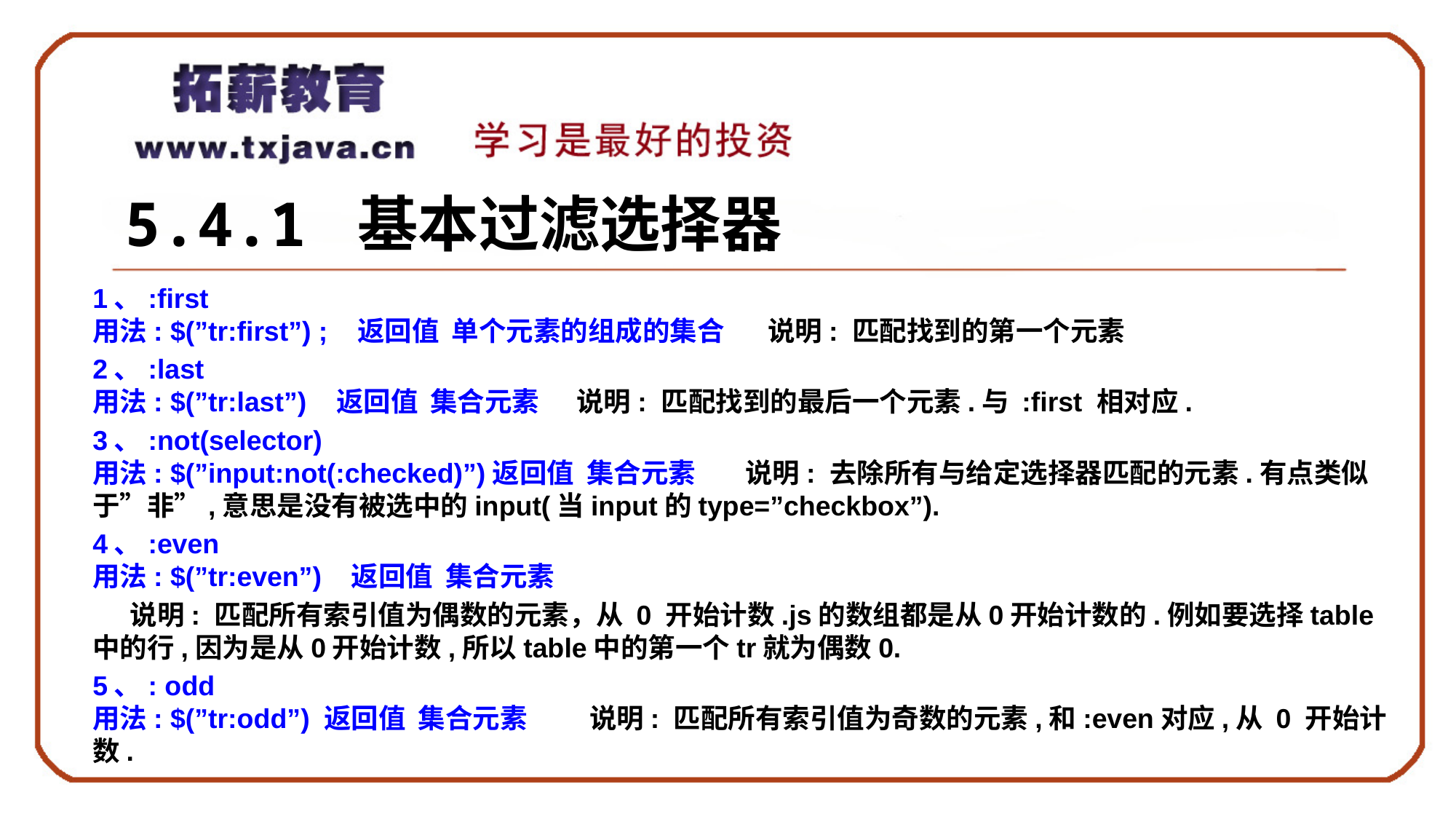

5.4.1 基本过滤选择器
1、:first
用法: $(”tr:first”) ;   返回值  单个元素的组成的集合       说明: 匹配找到的第一个元素
2、:last
用法: $(”tr:last”)   返回值  集合元素      说明: 匹配找到的最后一个元素.与 :first 相对应.
3、:not(selector)
用法: $(”input:not(:checked)”)返回值  集合元素        说明: 去除所有与给定选择器匹配的元素.有点类似于”非”,意思是没有被选中的input(当input的type=”checkbox”).
4、:even
用法: $(”tr:even”)   返回值  集合元素
     说明: 匹配所有索引值为偶数的元素，从 0 开始计数.js的数组都是从0开始计数的.例如要选择table中的行,因为是从0开始计数,所以table中的第一个tr就为偶数0.
5、: odd
用法: $(”tr:odd”) 返回值  集合元素          说明: 匹配所有索引值为奇数的元素,和:even对应,从 0 开始计数.